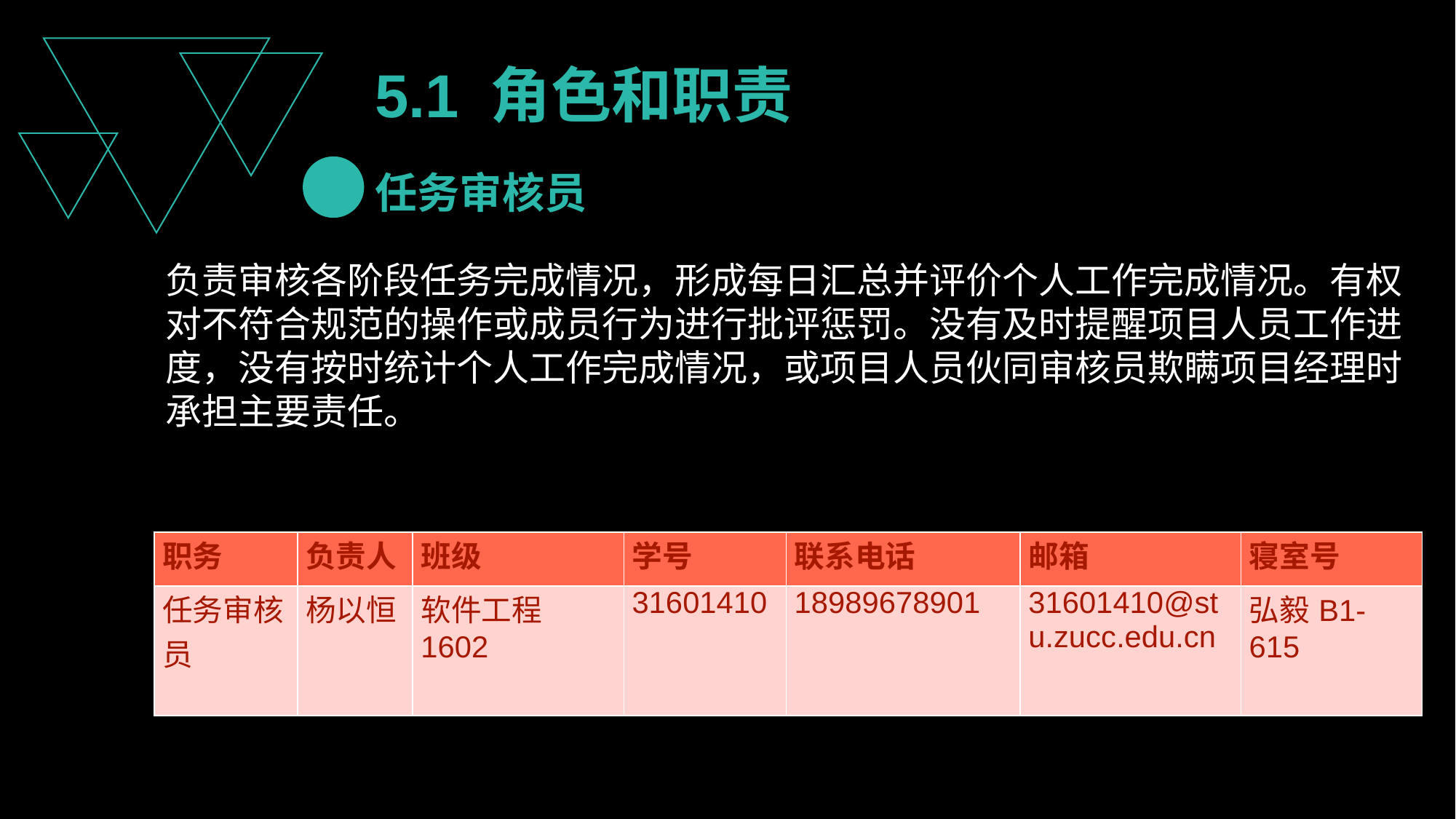

5.1 角色和职责

任务审核员
负责审核各阶段任务完成情况，形成每日汇总并评价个人工作完成情况。有权对不符合规范的操作或成员行为进行批评惩罚。没有及时提醒项目人员工作进度，没有按时统计个人工作完成情况，或项目人员伙同审核员欺瞒项目经理时承担主要责任。
| 职务 | 负责人 | 班级 | 学号 | 联系电话 | 邮箱 | 寝室号 |
| --- | --- | --- | --- | --- | --- | --- |
| 任务审核员 | 杨以恒 | 软件工程1602 | 31601410 | 18989678901 | 31601410@stu.zucc.edu.cn | 弘毅B1-615 |
2014